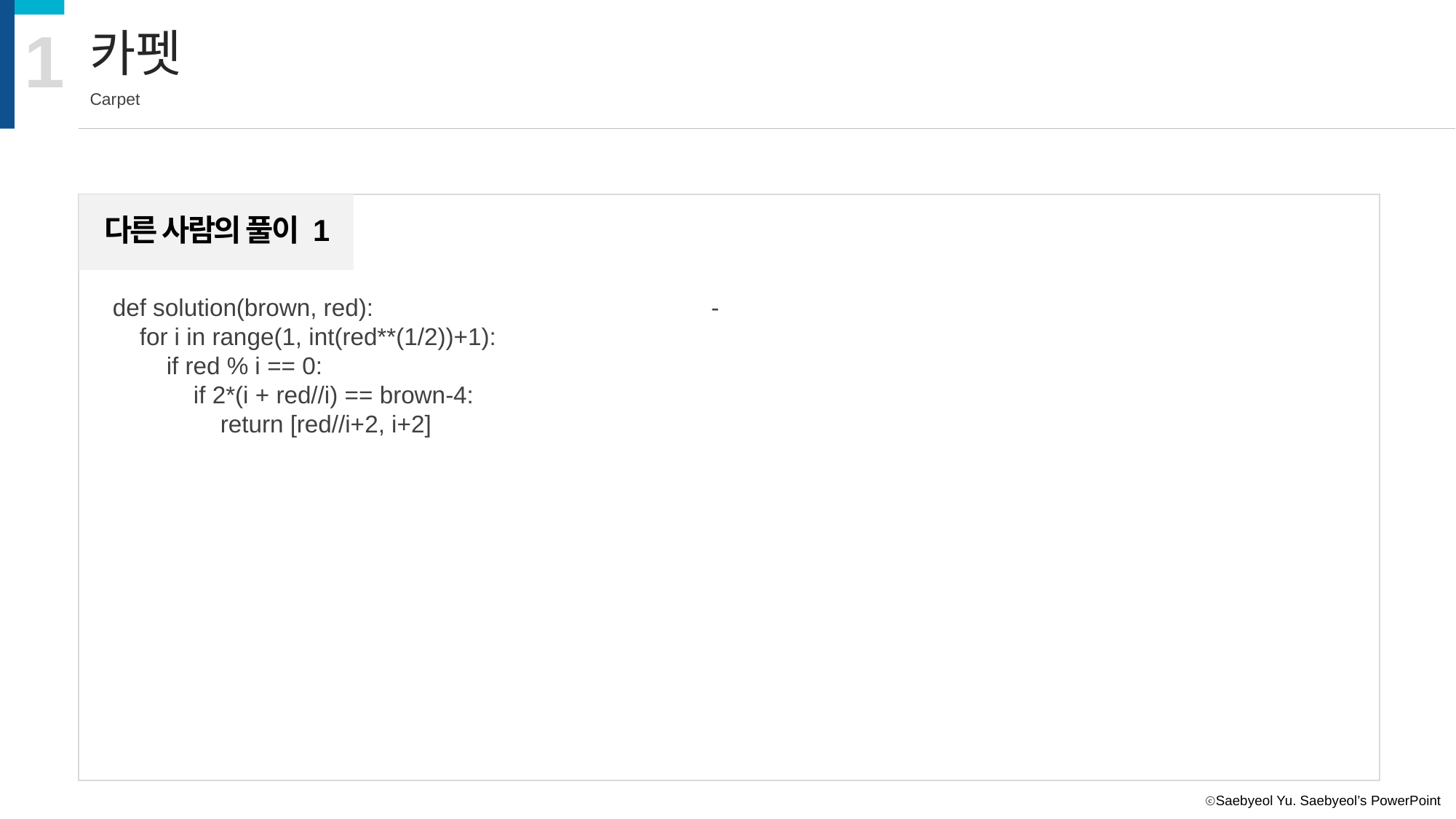

1
카펫
Carpet

다른 사람의 풀이 1
def solution(brown, red):
    for i in range(1, int(red**(1/2))+1):
        if red % i == 0:
            if 2*(i + red//i) == brown-4:
                return [red//i+2, i+2]
-